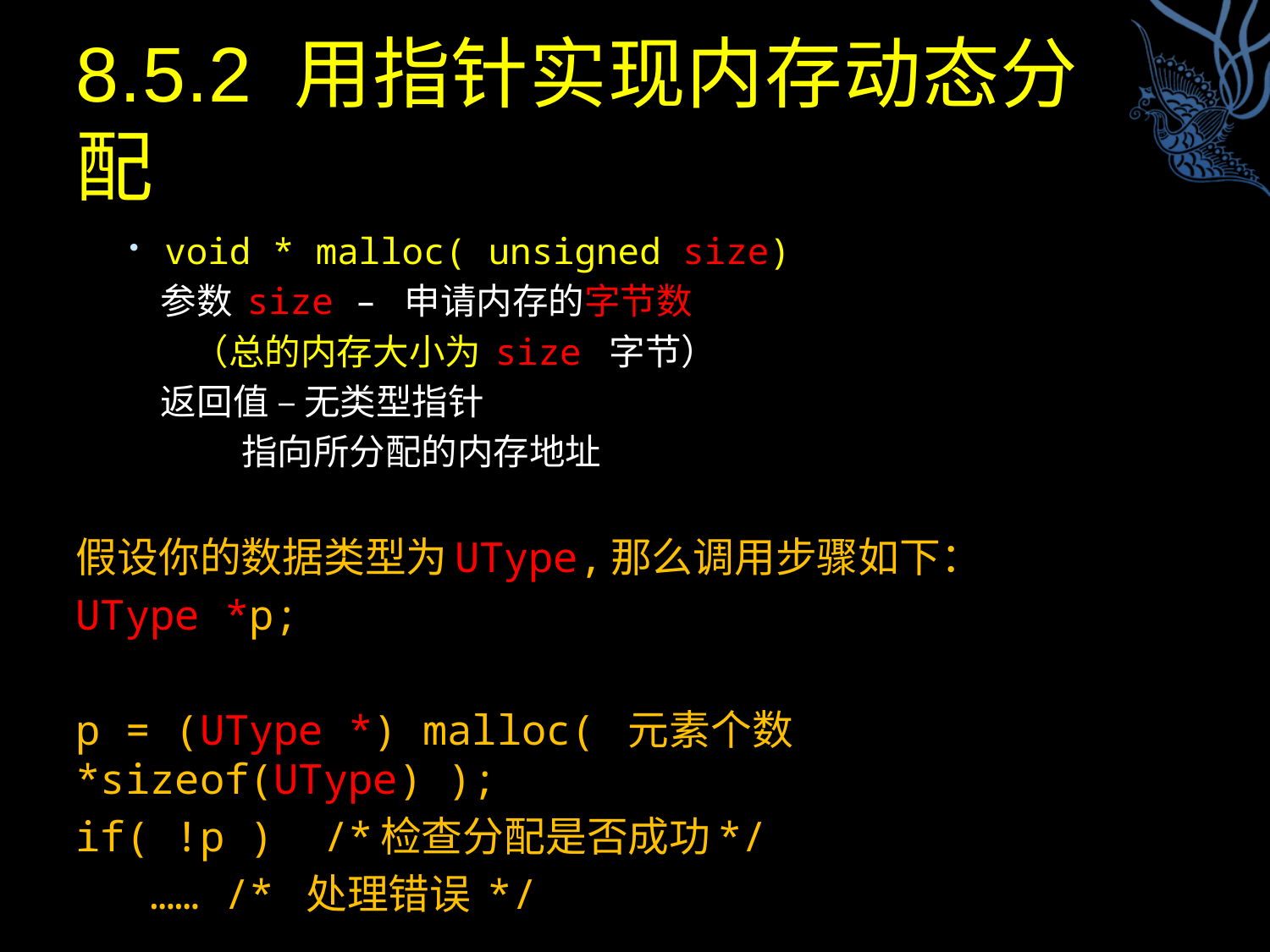

# 8.5.2 用指针实现内存动态分配
void * malloc( unsigned size)
   参数 size – 申请内存的字节数
       （总的内存大小为 size 字节）
   返回值 – 无类型指针
             指向所分配的内存地址

假设你的数据类型为UType,那么调用步骤如下：
UType *p;

p = (UType *) malloc( 元素个数*sizeof(UType) );
if( !p )  /*检查分配是否成功*/
   …… /* 处理错误 */